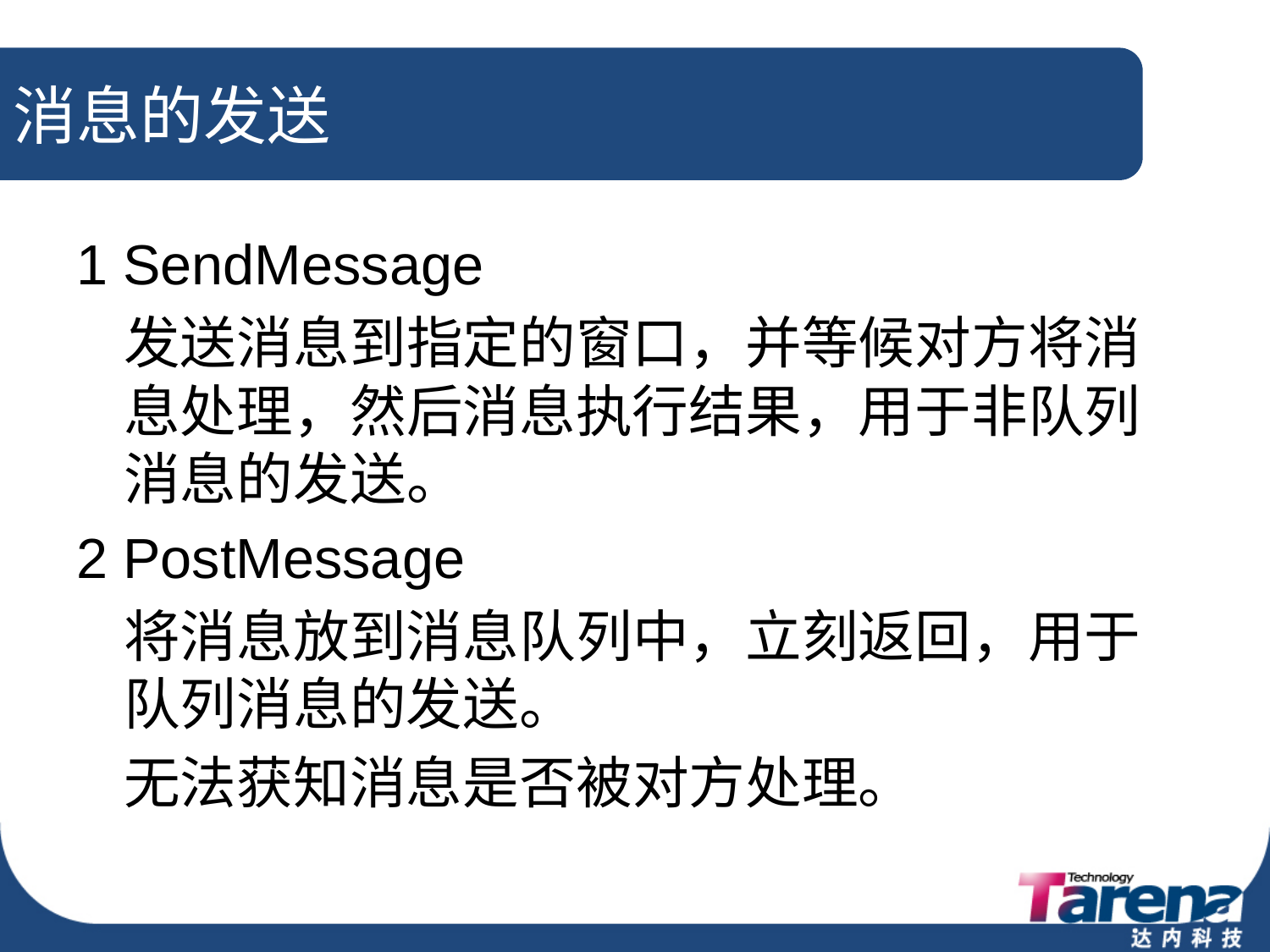

# 消息的发送
1 SendMessage
	发送消息到指定的窗口，并等候对方将消息处理，然后消息执行结果，用于非队列消息的发送。
2 PostMessage
	将消息放到消息队列中，立刻返回，用于队列消息的发送。
	无法获知消息是否被对方处理。